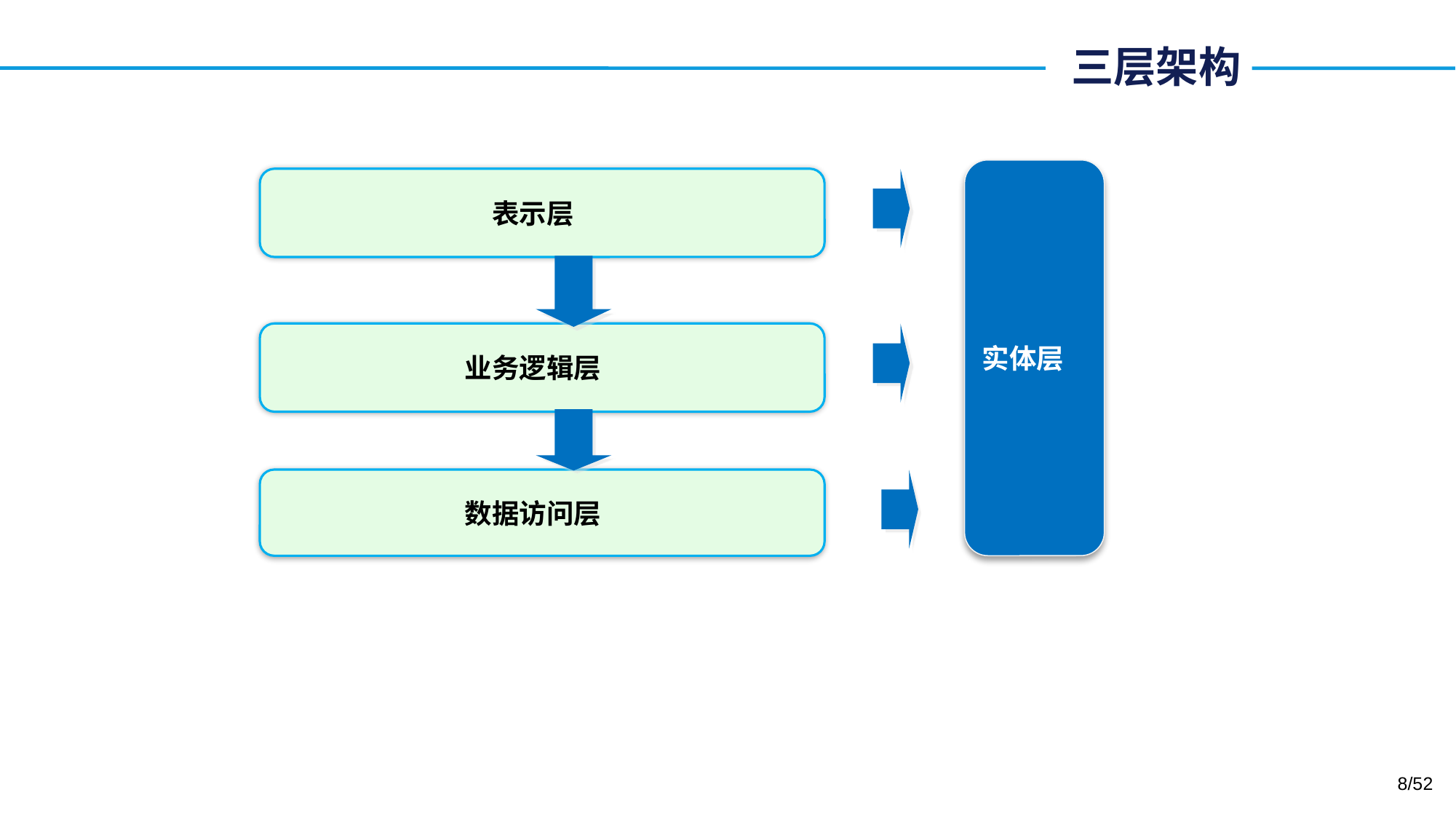

# 三层架构
实体层
表示层

业务逻辑层

数据访问层

8/52